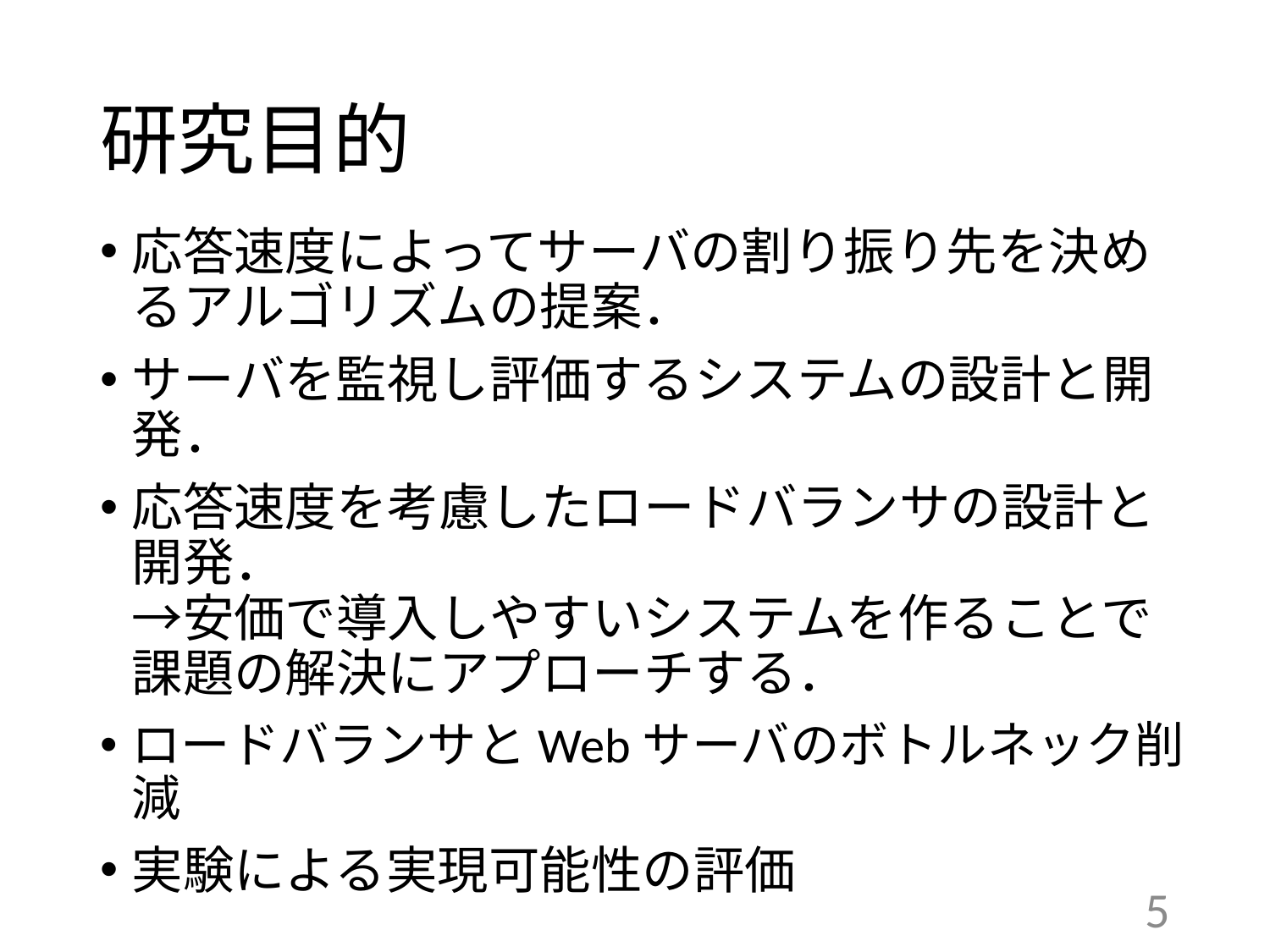

# 研究目的
応答速度によってサーバの割り振り先を決めるアルゴリズムの提案．
サーバを監視し評価するシステムの設計と開発．
応答速度を考慮したロードバランサの設計と開発．
→安価で導入しやすいシステムを作ることで課題の解決にアプローチする．
ロードバランサとWebサーバのボトルネック削減
実験による実現可能性の評価
5